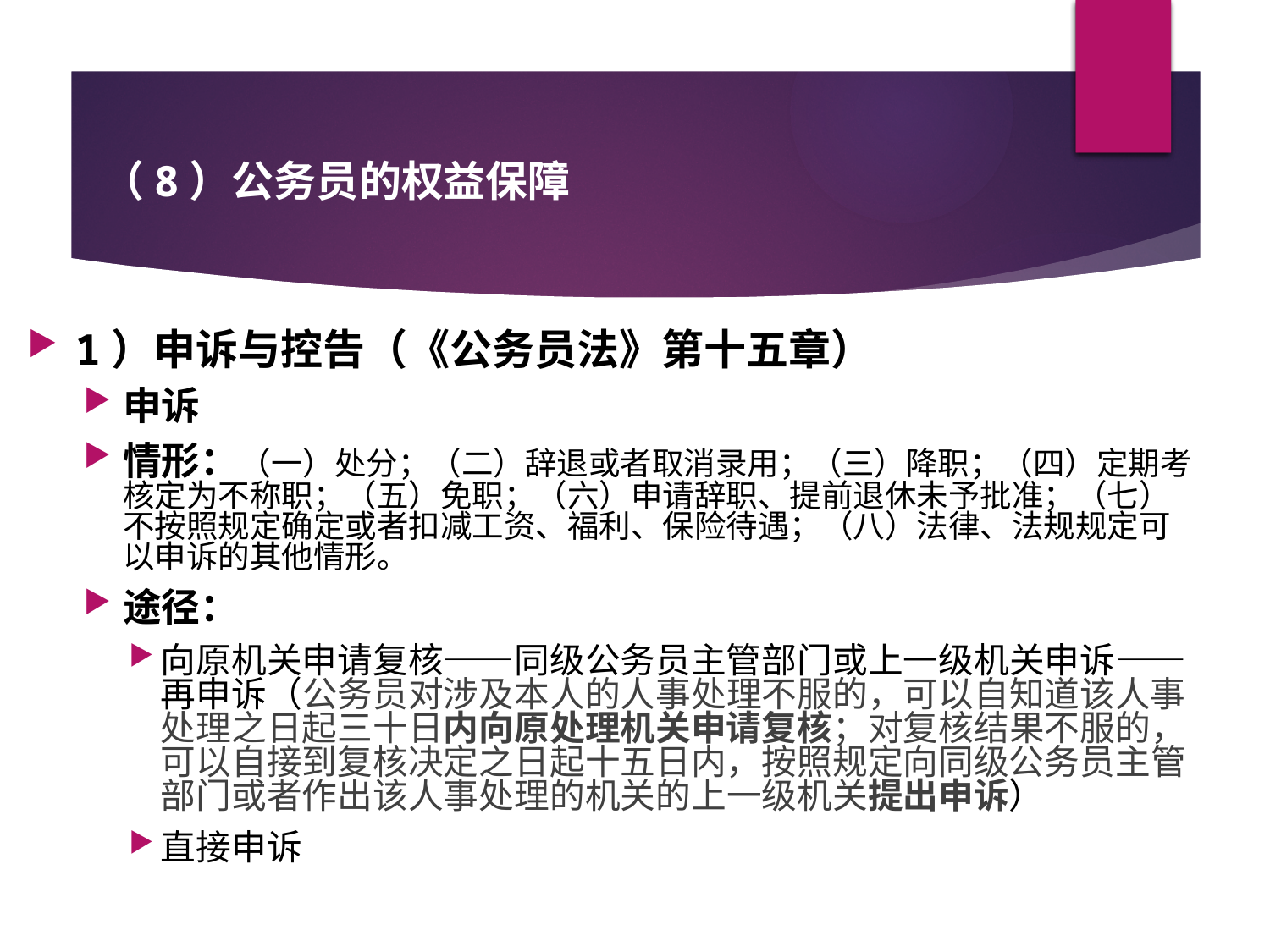

（8）公务员的权益保障
1）申诉与控告（《公务员法》第十五章）
申诉
情形：（一）处分；（二）辞退或者取消录用；（三）降职；（四）定期考核定为不称职；（五）免职；（六）申请辞职、提前退休未予批准；（七）不按照规定确定或者扣减工资、福利、保险待遇；（八）法律、法规规定可以申诉的其他情形。
途径：
向原机关申请复核——同级公务员主管部门或上一级机关申诉——再申诉（公务员对涉及本人的人事处理不服的，可以自知道该人事处理之日起三十日内向原处理机关申请复核；对复核结果不服的，可以自接到复核决定之日起十五日内，按照规定向同级公务员主管部门或者作出该人事处理的机关的上一级机关提出申诉）
直接申诉